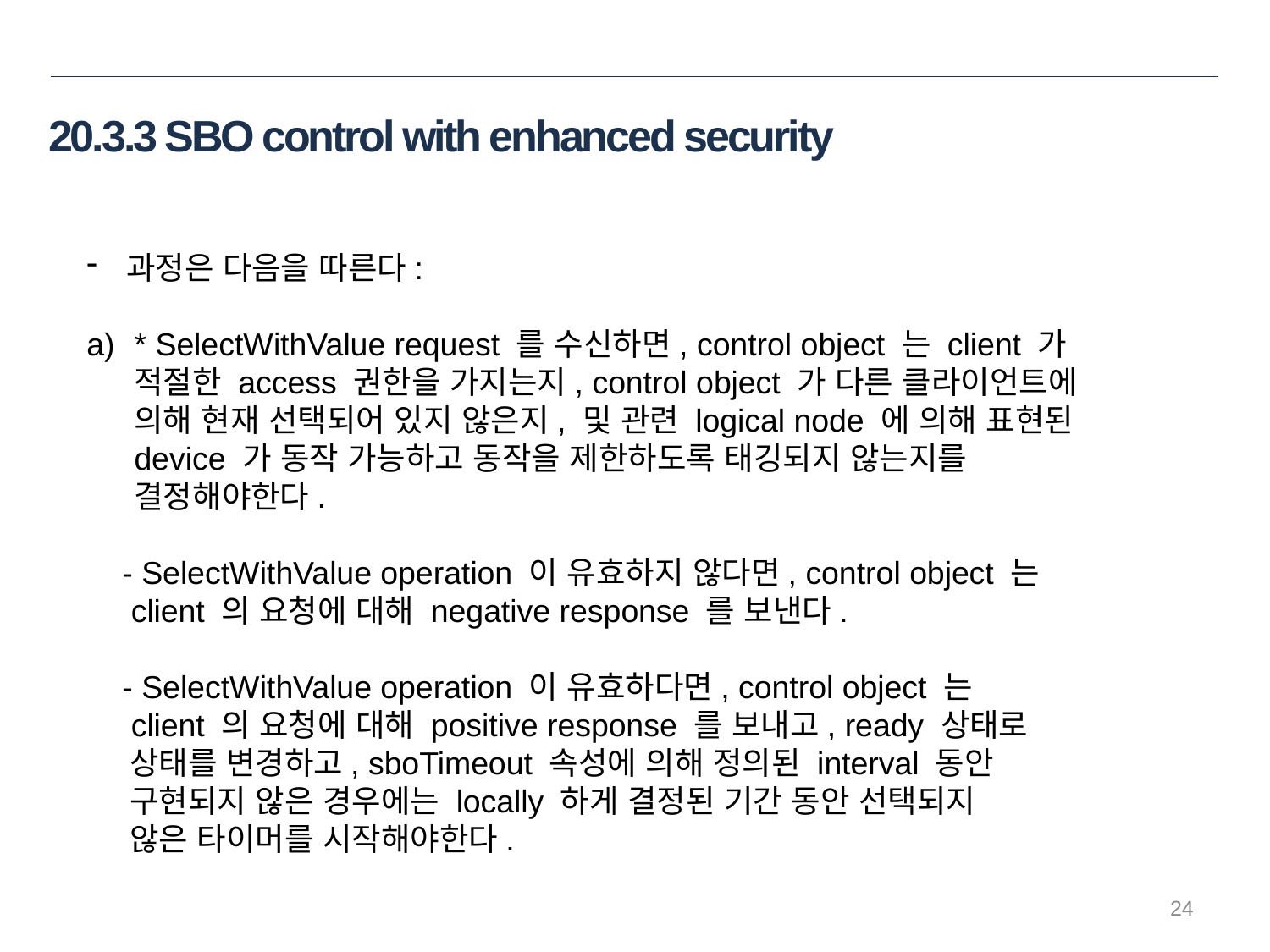

20.3.3 SBO control with enhanced security

과정은 다음을 따른다:

* SelectWithValue request 를 수신하면, control object 는 client 가 적절한 access 권한을 가지는지, control object 가 다른 클라이언트에 의해 현재 선택되어 있지 않은지, 및 관련 logical node 에 의해 표현된 device 가 동작 가능하고 동작을 제한하도록 태깅되지 않는지를 결정해야한다.

    - SelectWithValue operation 이 유효하지 않다면, control object 는
     client 의 요청에 대해 negative response 를 보낸다.

    - SelectWithValue operation 이 유효하다면, control object 는
     client 의 요청에 대해 positive response 를 보내고, ready 상태로
    상태를 변경하고, sboTimeout 속성에 의해 정의된 interval 동안
    구현되지 않은 경우에는 locally 하게 결정된 기간 동안 선택되지
    않은 타이머를 시작해야한다.

24